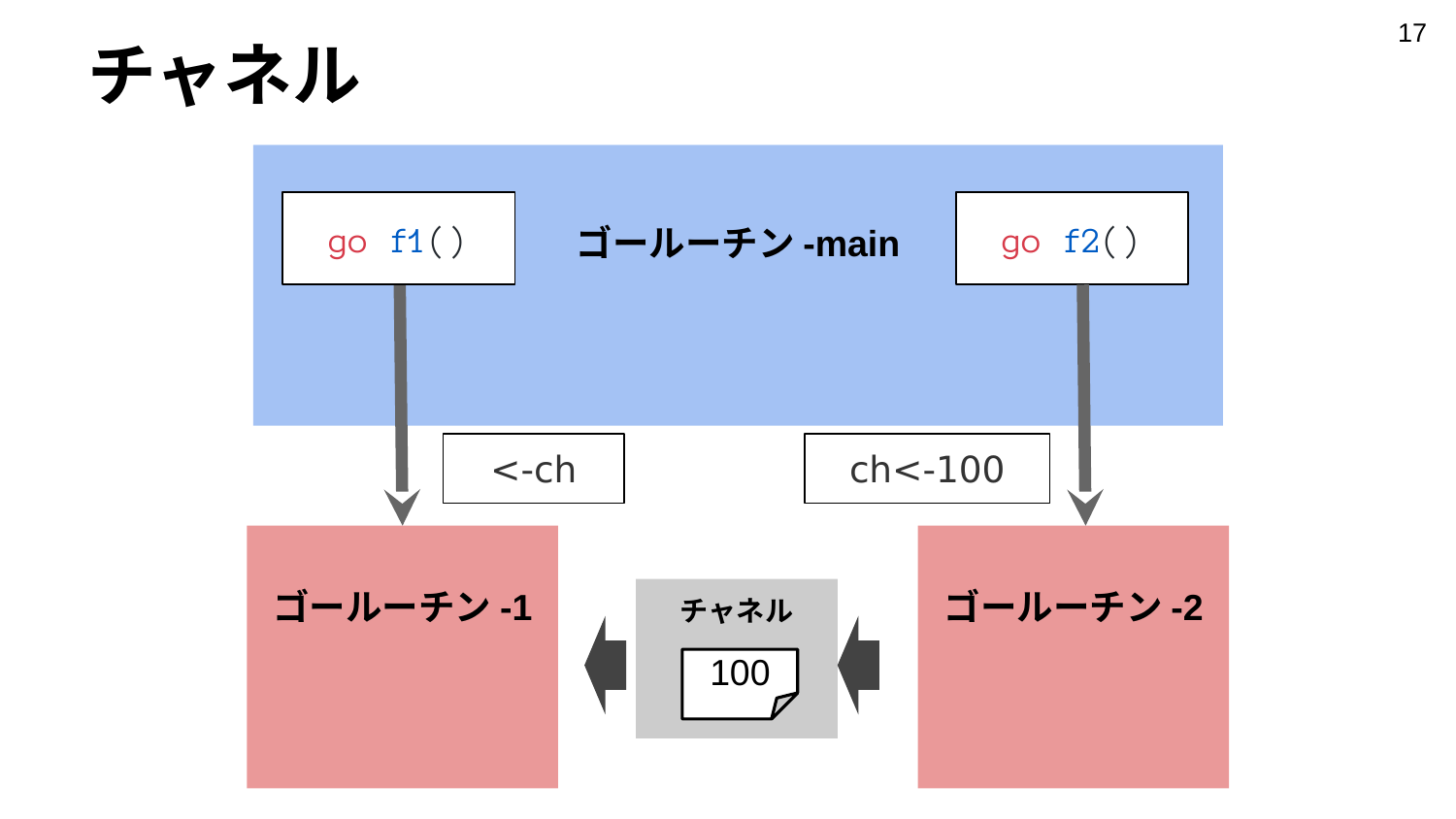

17
# チャネル
ゴールーチン-main

go f1()
go f2()
<-ch
ch<-100

ゴールーチン-1

ゴールーチン-2
チャネル

100